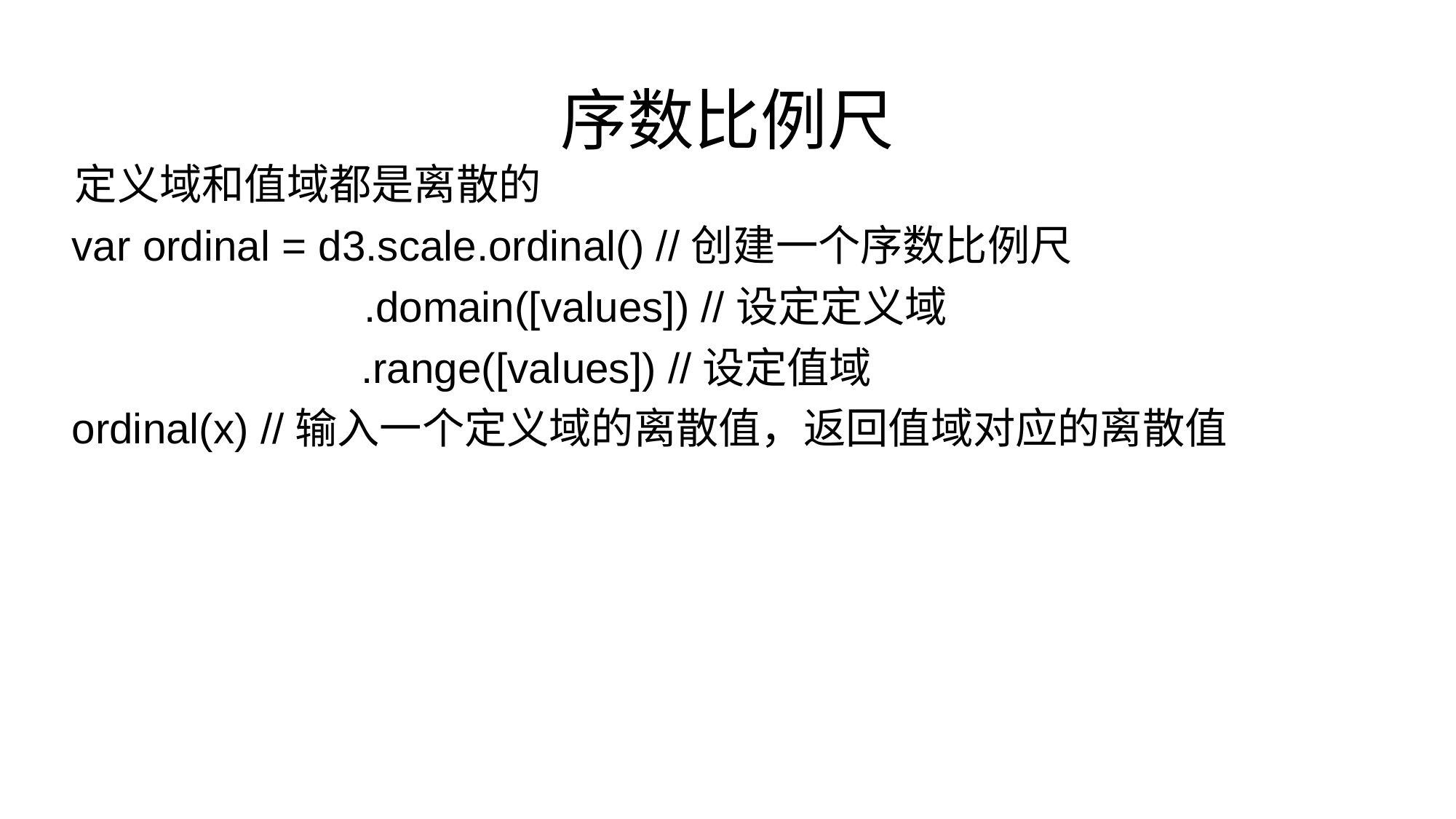

# 序数比例尺
   定义域和值域都是离散的
   var ordinal = d3.scale.ordinal() //创建一个序数比例尺
                		.domain([values]) //设定定义域
               	         .range([values]) //设定值域
   ordinal(x) //输入一个定义域的离散值，返回值域对应的离散值